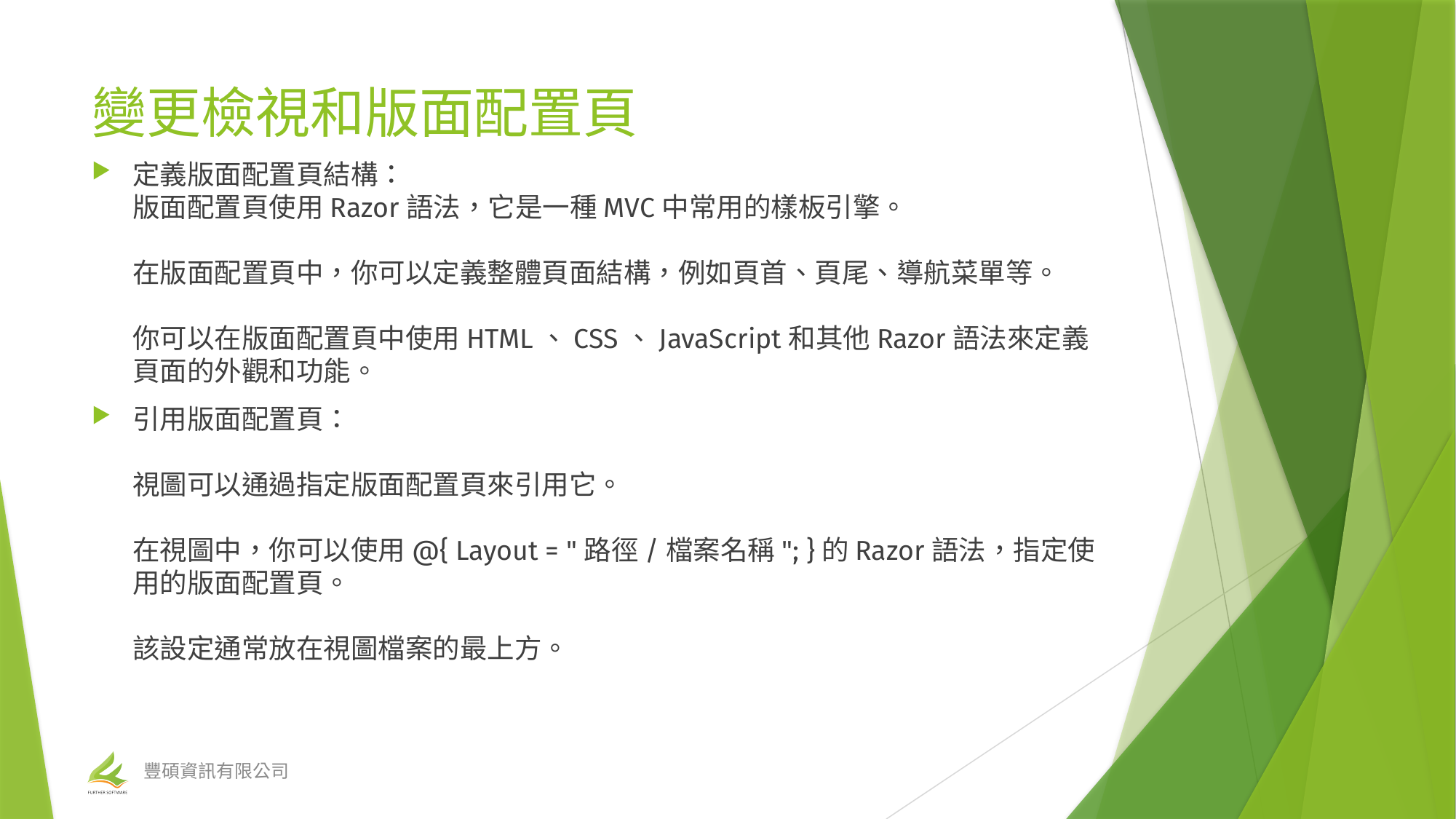

# 變更檢視和版面配置頁
定義版面配置頁結構：
版面配置頁使用Razor語法，它是一種MVC中常用的樣板引擎。
在版面配置頁中，你可以定義整體頁面結構，例如頁首、頁尾、導航菜單等。
你可以在版面配置頁中使用HTML、CSS、JavaScript和其他Razor語法來定義頁面的外觀和功能。
引用版面配置頁：
視圖可以通過指定版面配置頁來引用它。
在視圖中，你可以使用@{ Layout = "路徑/檔案名稱"; }的Razor語法，指定使用的版面配置頁。
該設定通常放在視圖檔案的最上方。
豐碩資訊有限公司